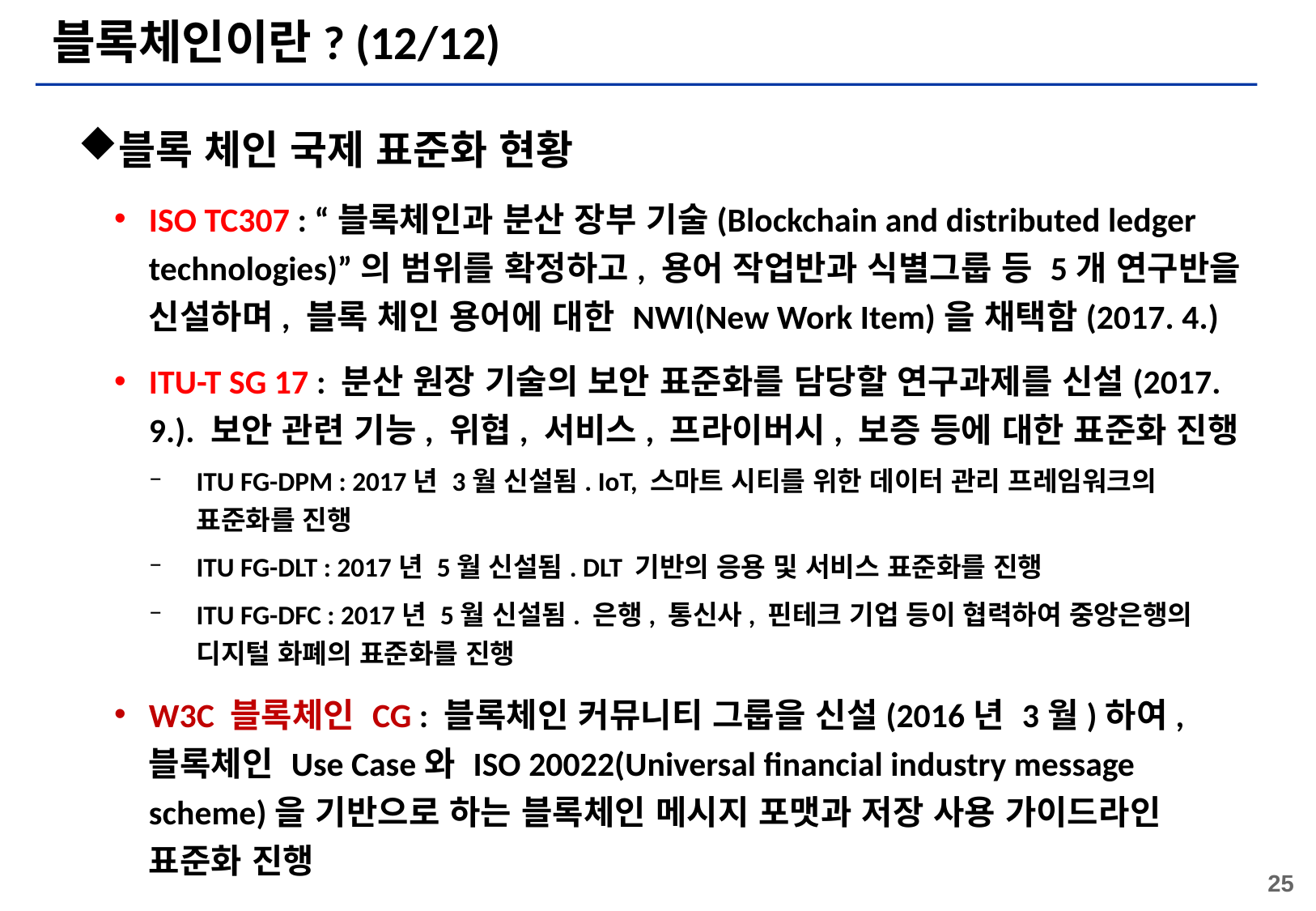

# 블록체인이란? (12/12)
블록 체인 국제 표준화 현황
ISO TC307 : “블록체인과 분산 장부 기술(Blockchain and distributed ledger technologies)”의 범위를 확정하고, 용어 작업반과 식별그룹 등 5개 연구반을 신설하며, 블록 체인 용어에 대한 NWI(New Work Item)을 채택함(2017. 4.)
ITU-T SG 17 : 분산 원장 기술의 보안 표준화를 담당할 연구과제를 신설(2017. 9.). 보안 관련 기능, 위협, 서비스, 프라이버시, 보증 등에 대한 표준화 진행
ITU FG-DPM : 2017년 3월 신설됨. IoT, 스마트 시티를 위한 데이터 관리 프레임워크의 표준화를 진행
ITU FG-DLT : 2017년 5월 신설됨. DLT 기반의 응용 및 서비스 표준화를 진행
ITU FG-DFC : 2017년 5월 신설됨. 은행, 통신사, 핀테크 기업 등이 협력하여 중앙은행의 디지털 화폐의 표준화를 진행
W3C 블록체인 CG : 블록체인 커뮤니티 그룹을 신설(2016년 3월)하여, 블록체인 Use Case와 ISO 20022(Universal financial industry message scheme)을 기반으로 하는 블록체인 메시지 포맷과 저장 사용 가이드라인 표준화 진행